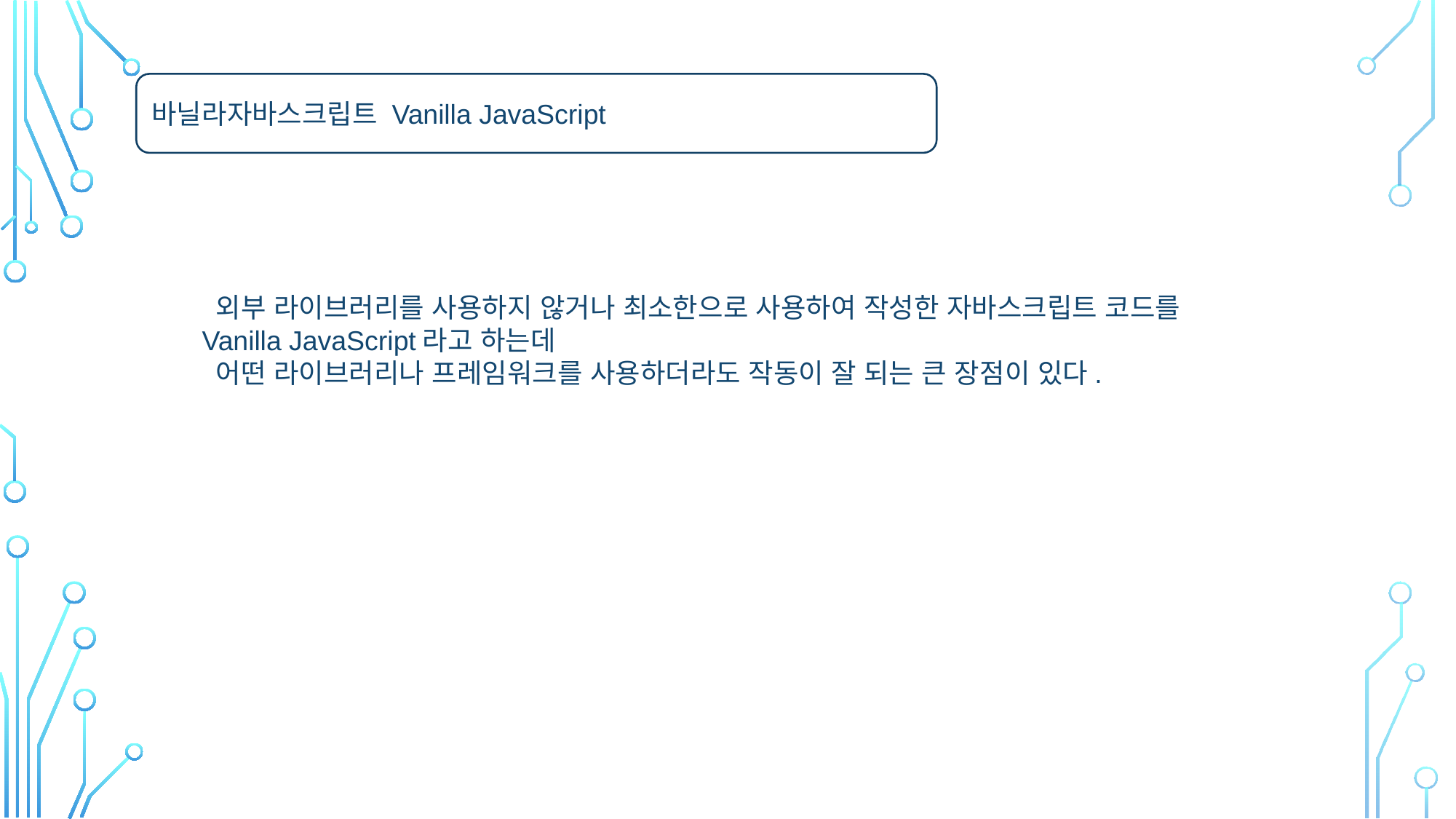

바닐라자바스크립트 Vanilla JavaScript

 외부 라이브러리를 사용하지 않거나 최소한으로 사용하여 작성한 자바스크립트 코드를
Vanilla JavaScript라고 하는데
 어떤 라이브러리나 프레임워크를 사용하더라도 작동이 잘 되는 큰 장점이 있다.